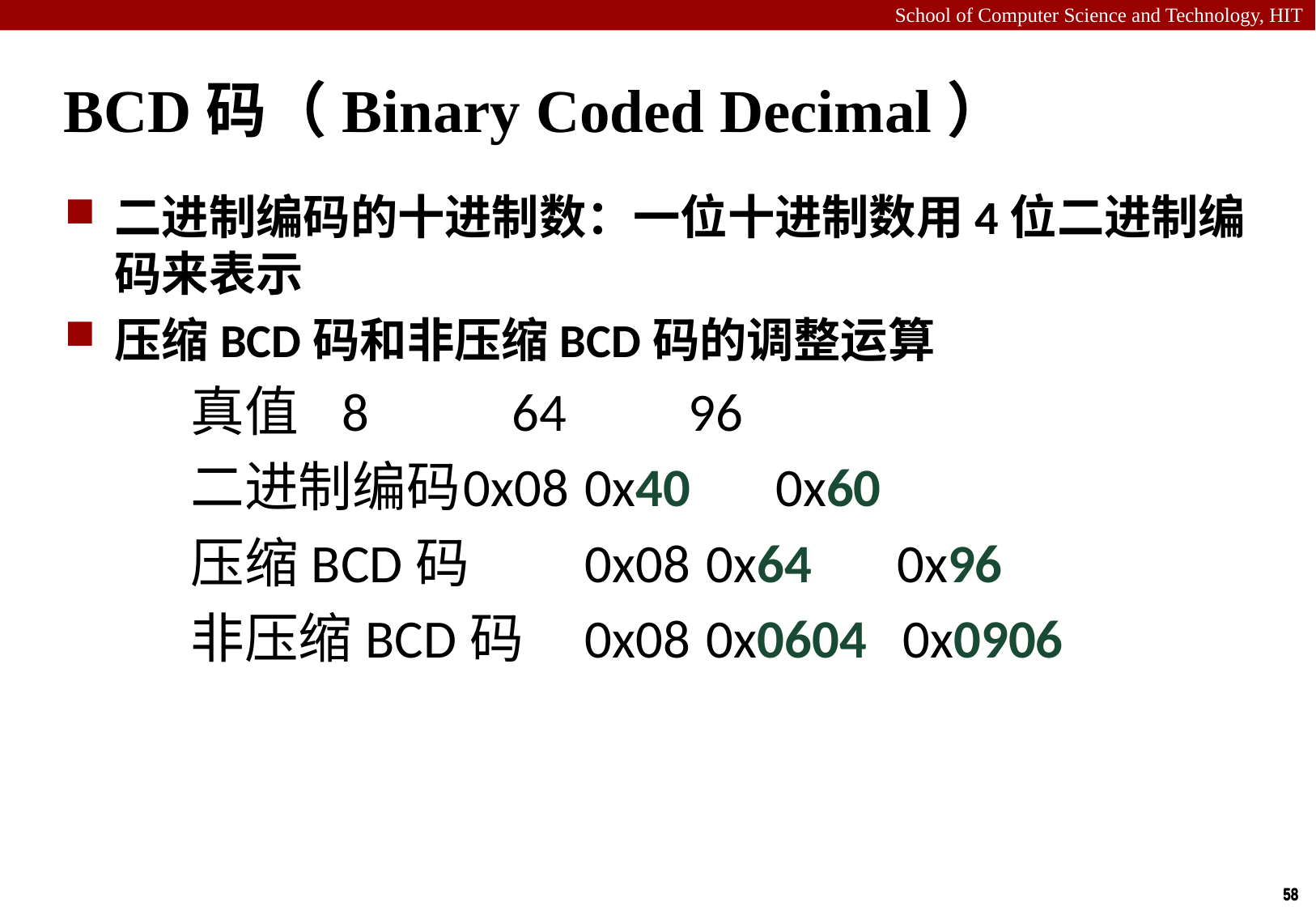

# BCD码（Binary Coded Decimal）
二进制编码的十进制数：一位十进制数用4位二进制编码来表示
压缩BCD码和非压缩BCD码的调整运算
真值	8	    64          96
二进制编码	0x08	0x40       0x60
压缩BCD码	0x08	0x64       0x96
非压缩BCD码	0x08	0x0604   0x0906